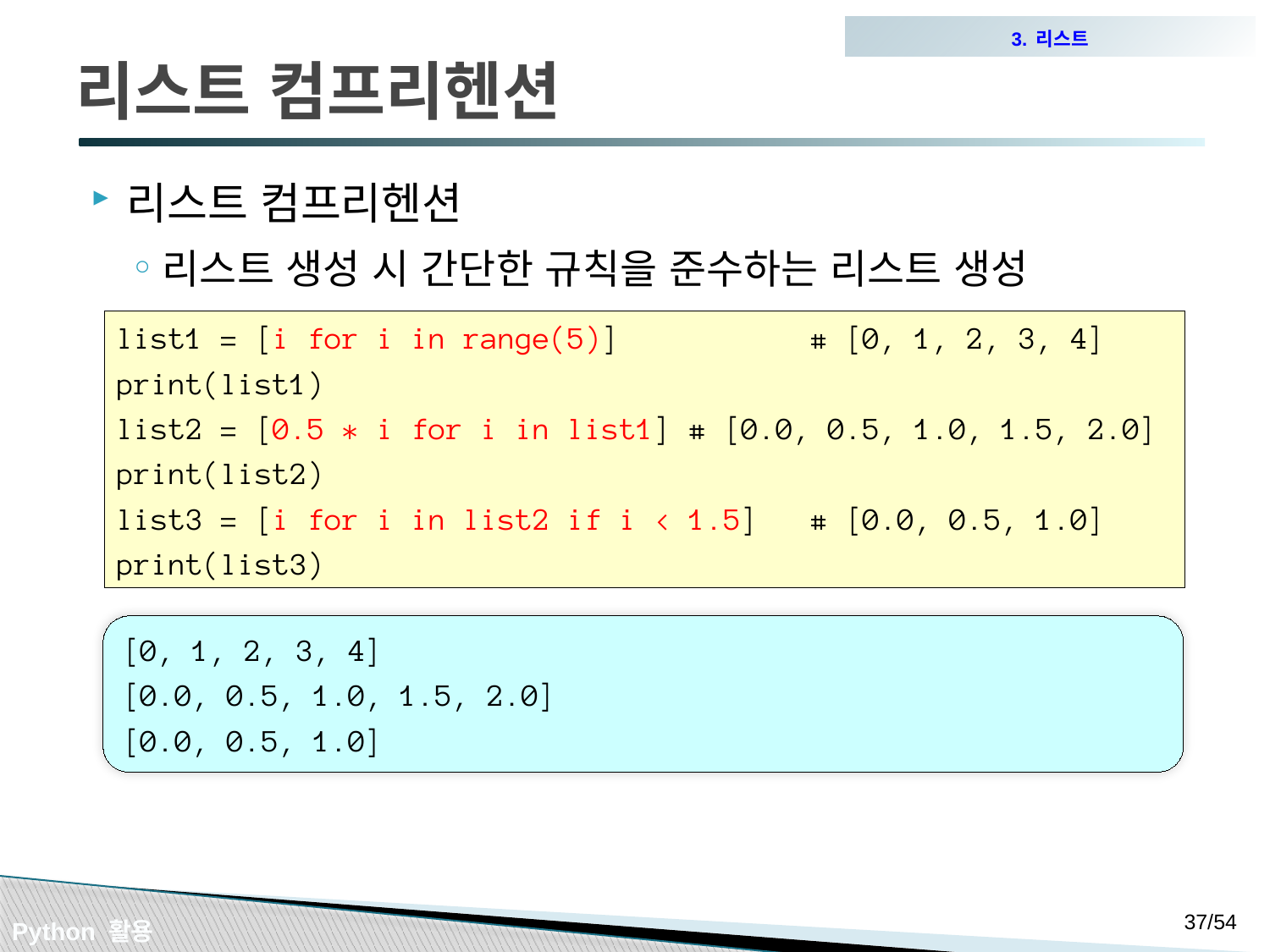

3. 리스트
# 리스트 컴프리헨션
리스트 컴프리헨션
리스트 생성 시 간단한 규칙을 준수하는 리스트 생성
list1 = [i for i in range(5)]           # [0, 1, 2, 3, 4]
print(list1)
list2 = [0.5 * i for i in list1] # [0.0, 0.5, 1.0, 1.5, 2.0]
print(list2)
list3 = [i for i in list2 if i < 1.5]   # [0.0, 0.5, 1.0]
print(list3)
[0, 1, 2, 3, 4]
[0.0, 0.5, 1.0, 1.5, 2.0]
[0.0, 0.5, 1.0]
37